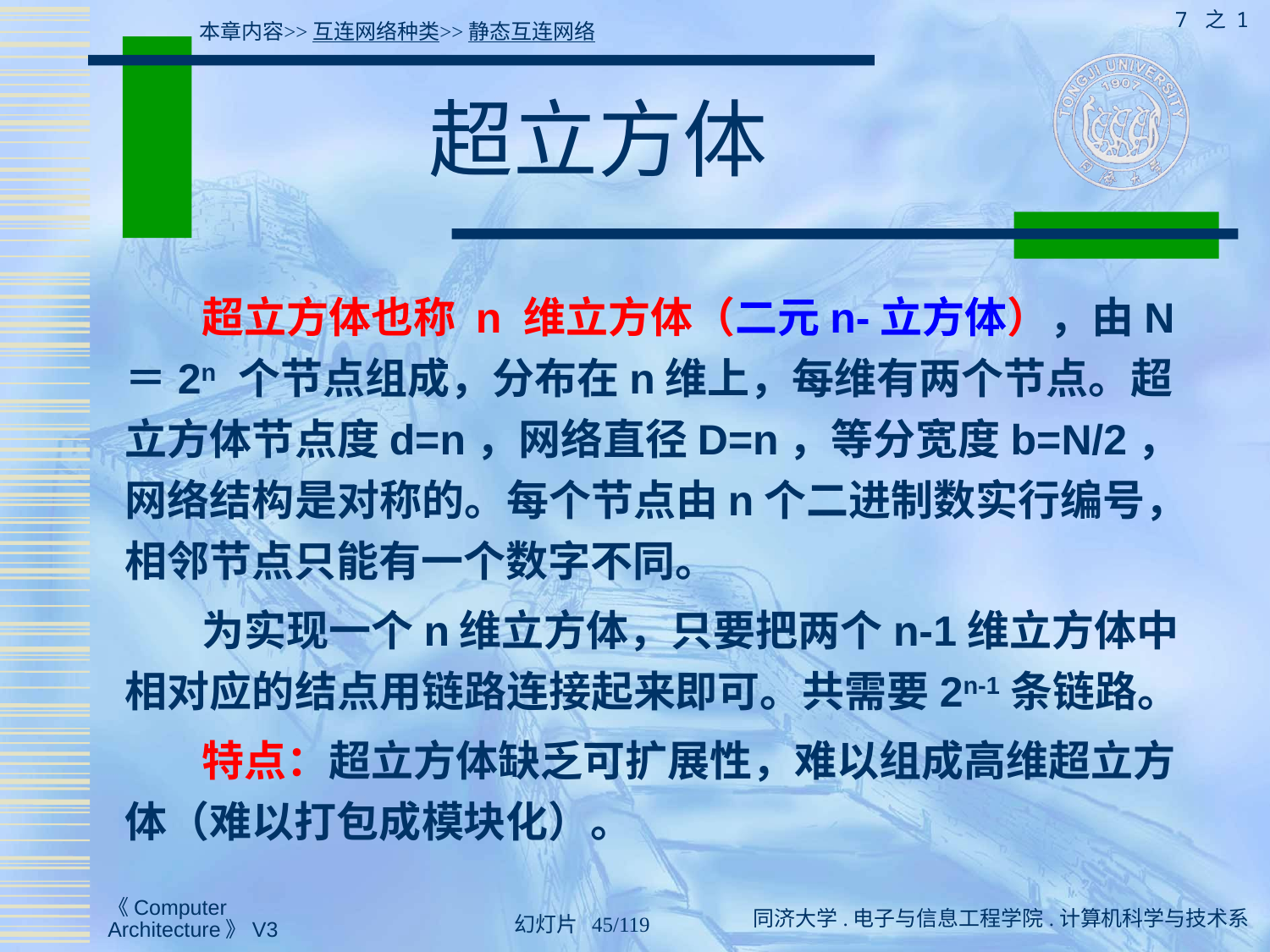

7 之 1
本章内容>>互连网络种类>>静态互连网络
# 超立方体
       超立方体也称 n 维立方体（二元n-立方体），由N＝2n 个节点组成，分布在n维上，每维有两个节点。超立方体节点度d=n，网络直径D=n，等分宽度b=N/2，网络结构是对称的。每个节点由n个二进制数实行编号，相邻节点只能有一个数字不同。
       为实现一个n维立方体，只要把两个n-1维立方体中相对应的结点用链路连接起来即可。共需要2n-1条链路。
       特点：超立方体缺乏可扩展性，难以组成高维超立方体（难以打包成模块化）。